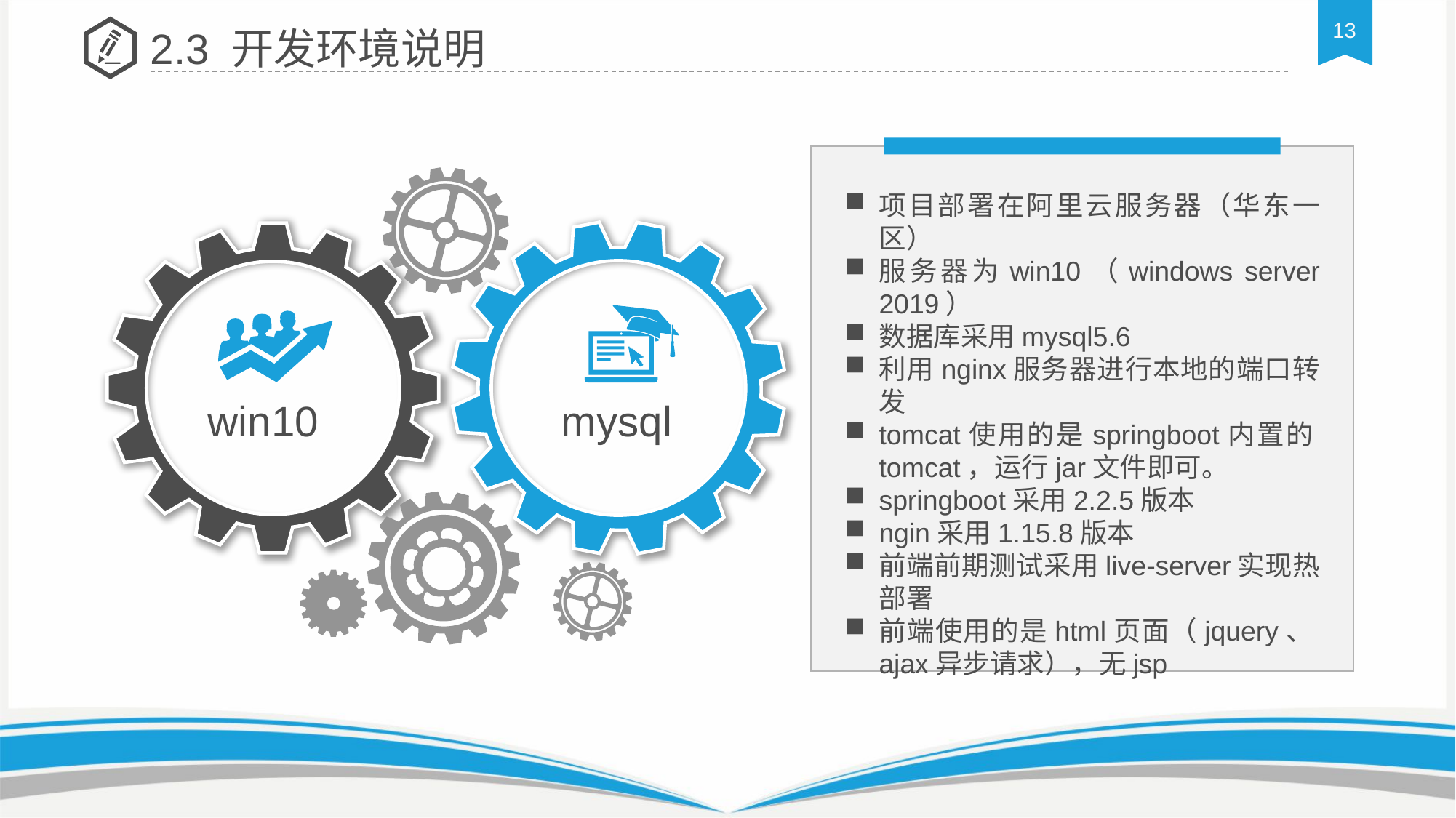

2.3 开发环境说明

项目部署在阿里云服务器（华东一区）
服务器为win10（windows server 2019）
数据库采用mysql5.6
利用nginx服务器进行本地的端口转发
tomcat使用的是springboot内置的tomcat，运行jar文件即可。
springboot采用2.2.5版本
ngin采用1.15.8版本
前端前期测试采用live-server实现热部署
前端使用的是html页面（jquery、ajax异步请求），无jsp

win10
mysql